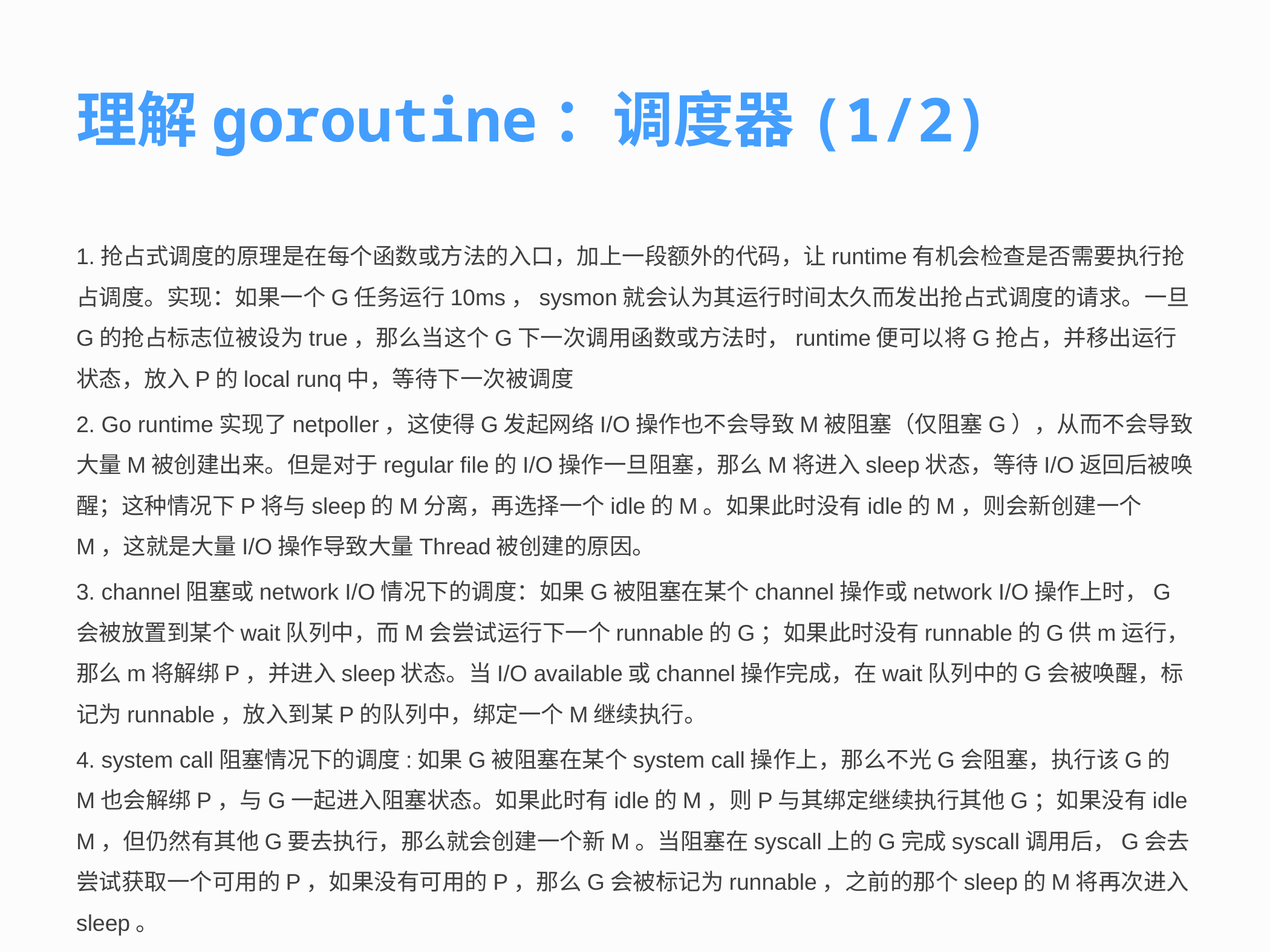

# 理解goroutine：调度器(1/2)
1.抢占式调度的原理是在每个函数或方法的入口，加上一段额外的代码，让runtime有机会检查是否需要执行抢占调度。实现：如果一个G任务运行10ms，sysmon就会认为其运行时间太久而发出抢占式调度的请求。一旦G的抢占标志位被设为true，那么当这个G下一次调用函数或方法时，runtime便可以将G抢占，并移出运行状态，放入P的local runq中，等待下一次被调度
2. Go runtime实现了netpoller，这使得G发起网络I/O操作也不会导致M被阻塞（仅阻塞G），从而不会导致大量M被创建出来。但是对于regular file的I/O操作一旦阻塞，那么M将进入sleep状态，等待I/O返回后被唤醒；这种情况下P将与sleep的M分离，再选择一个idle的M。如果此时没有idle的M，则会新创建一个M，这就是大量I/O操作导致大量Thread被创建的原因。
3. channel阻塞或network I/O情况下的调度：如果G被阻塞在某个channel操作或network I/O操作上时，G会被放置到某个wait队列中，而M会尝试运行下一个runnable的G；如果此时没有runnable的G供m运行，那么m将解绑P，并进入sleep状态。当I/O available或channel操作完成，在wait队列中的G会被唤醒，标记为runnable，放入到某P的队列中，绑定一个M继续执行。
4. system call阻塞情况下的调度:如果G被阻塞在某个system call操作上，那么不光G会阻塞，执行该G的M也会解绑P，与G一起进入阻塞状态。如果此时有idle的M，则P与其绑定继续执行其他G；如果没有idle M，但仍然有其他G要去执行，那么就会创建一个新M。当阻塞在syscall上的G完成syscall调用后，G会去尝试获取一个可用的P，如果没有可用的P，那么G会被标记为runnable，之前的那个sleep的M将再次进入sleep。